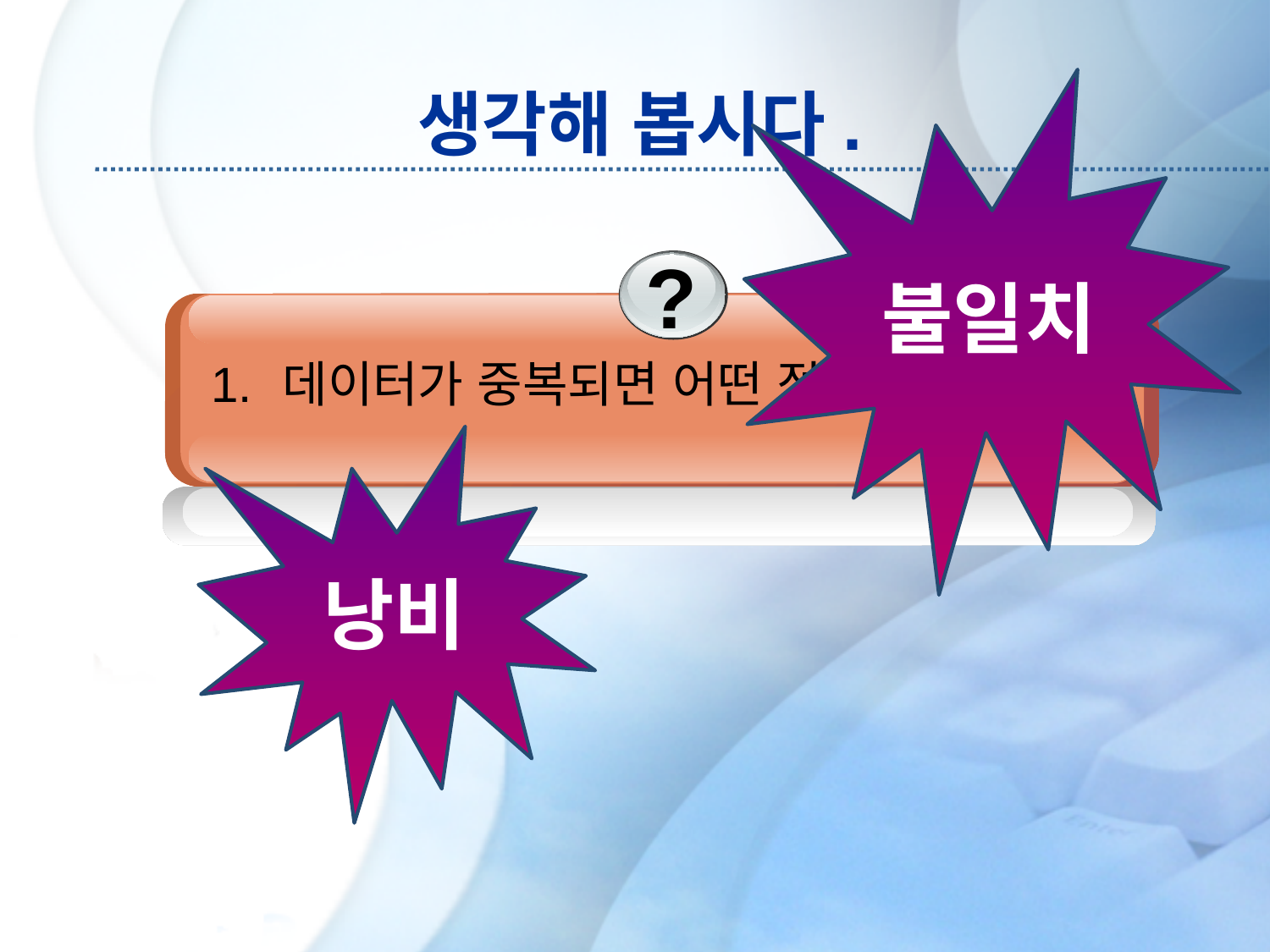

불일치
# 생각해 봅시다.
?

데이터가 중복되면 어떤 점이 나쁜가?
낭비